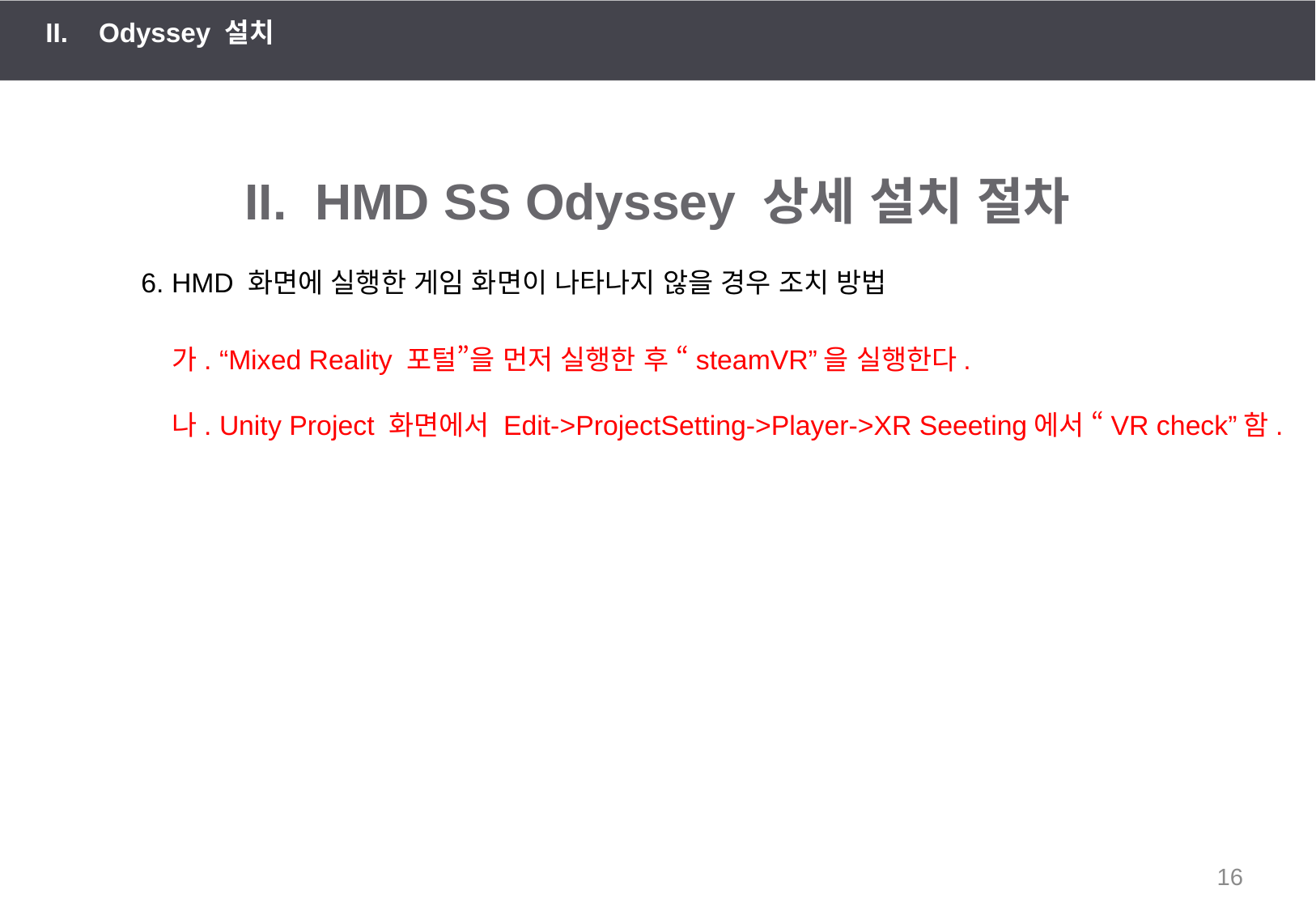

Odyssey 설치
# II.  HMD SS Odyssey 상세 설치 절차
6. HMD 화면에 실행한 게임 화면이 나타나지 않을 경우 조치 방법
가. “Mixed Reality 포털”을 먼저 실행한 후 “steamVR”을 실행한다.

나. Unity Project 화면에서 Edit->ProjectSetting->Player->XR Seeeting에서 “VR check”함.
16